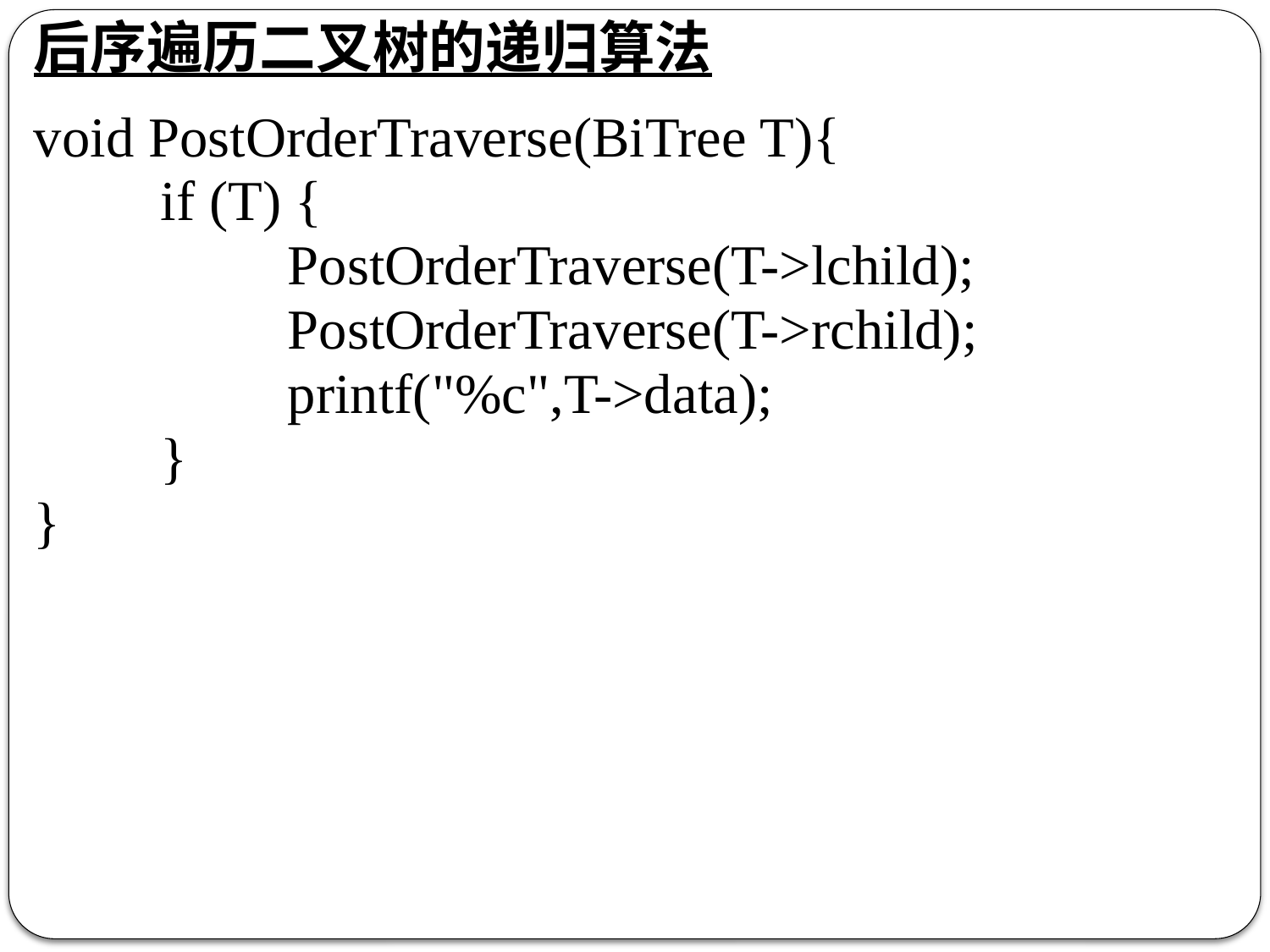

后序遍历二叉树的递归算法

void PostOrderTraverse(BiTree T){
	if (T) {
		PostOrderTraverse(T->lchild);
		PostOrderTraverse(T->rchild);
		printf("%c",T->data);
	}
}